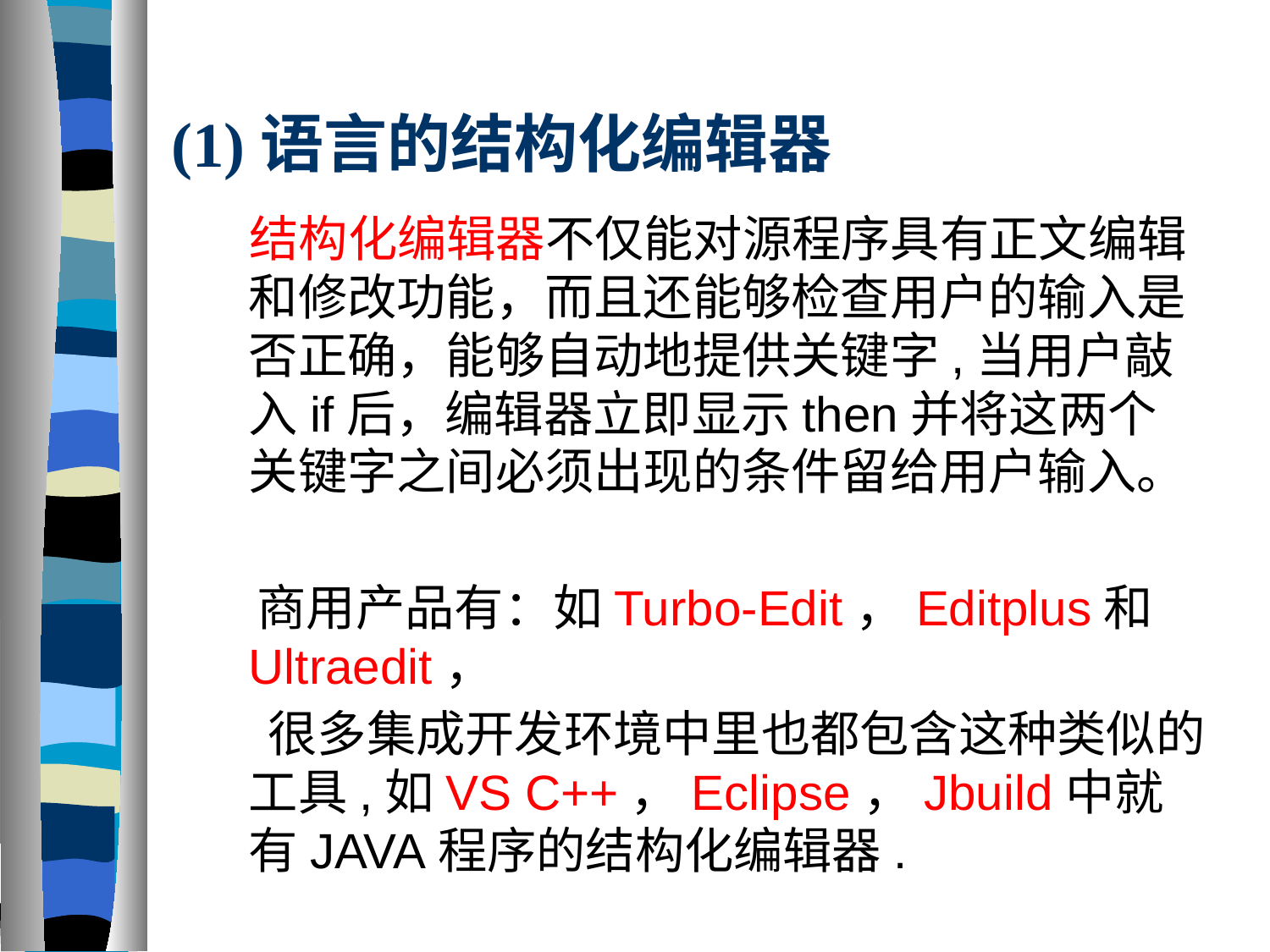

# (1)语言的结构化编辑器

    结构化编辑器不仅能对源程序具有正文编辑和修改功能，而且还能够检查用户的输入是否正确，能够自动地提供关键字,当用户敲入if后，编辑器立即显示then并将这两个关键字之间必须出现的条件留给用户输入。

    商用产品有：如Turbo-Edit，Editplus和Ultraedit，
     很多集成开发环境中里也都包含这种类似的工具,如VS C++，Eclipse，Jbuild中就有JAVA程序的结构化编辑器.